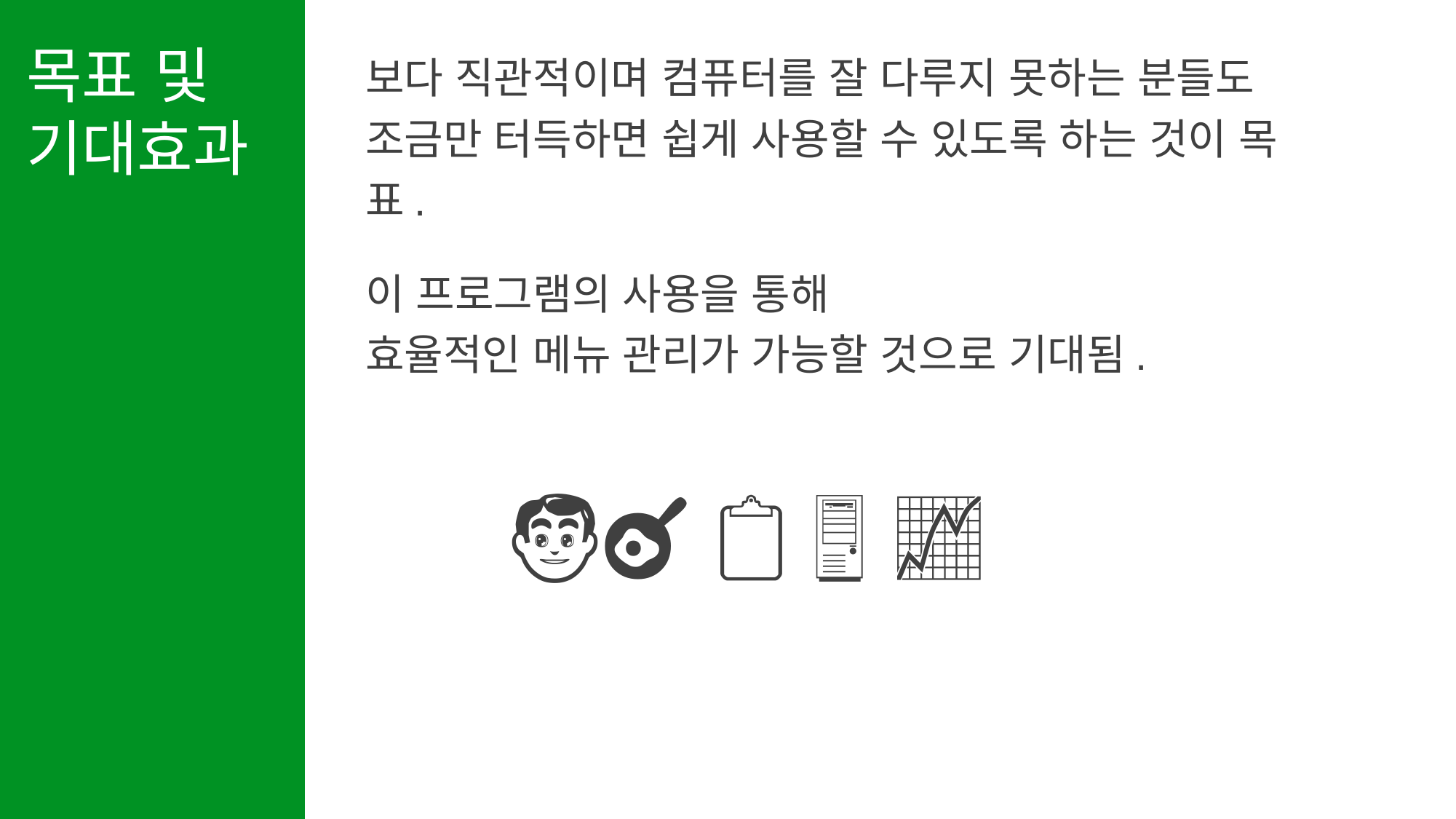

목표 및
기대효과
보다 직관적이며 컴퓨터를 잘 다루지 못하는 분들도
조금만 터득하면 쉽게 사용할 수 있도록 하는 것이 목표.

이 프로그램의 사용을 통해
효율적인 메뉴 관리가 가능할 것으로 기대됨.
👨‍🍳 📋 🖥 📈